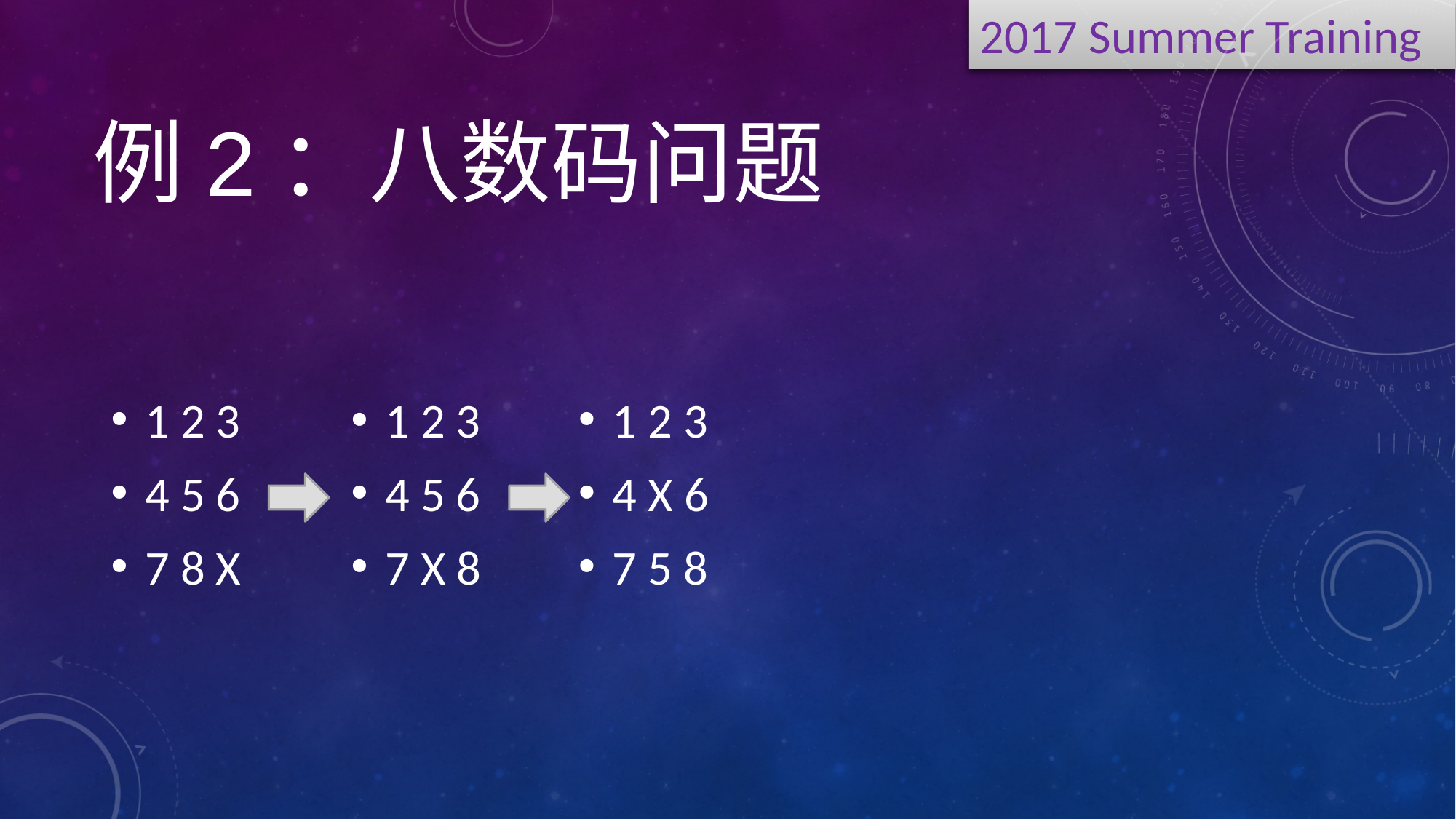

# 例2：八数码问题
1 2 3
4 5 6
7 X 8
1 2 3
4 X 6
7 5 8
1 2 3
4 5 6
7 8 X